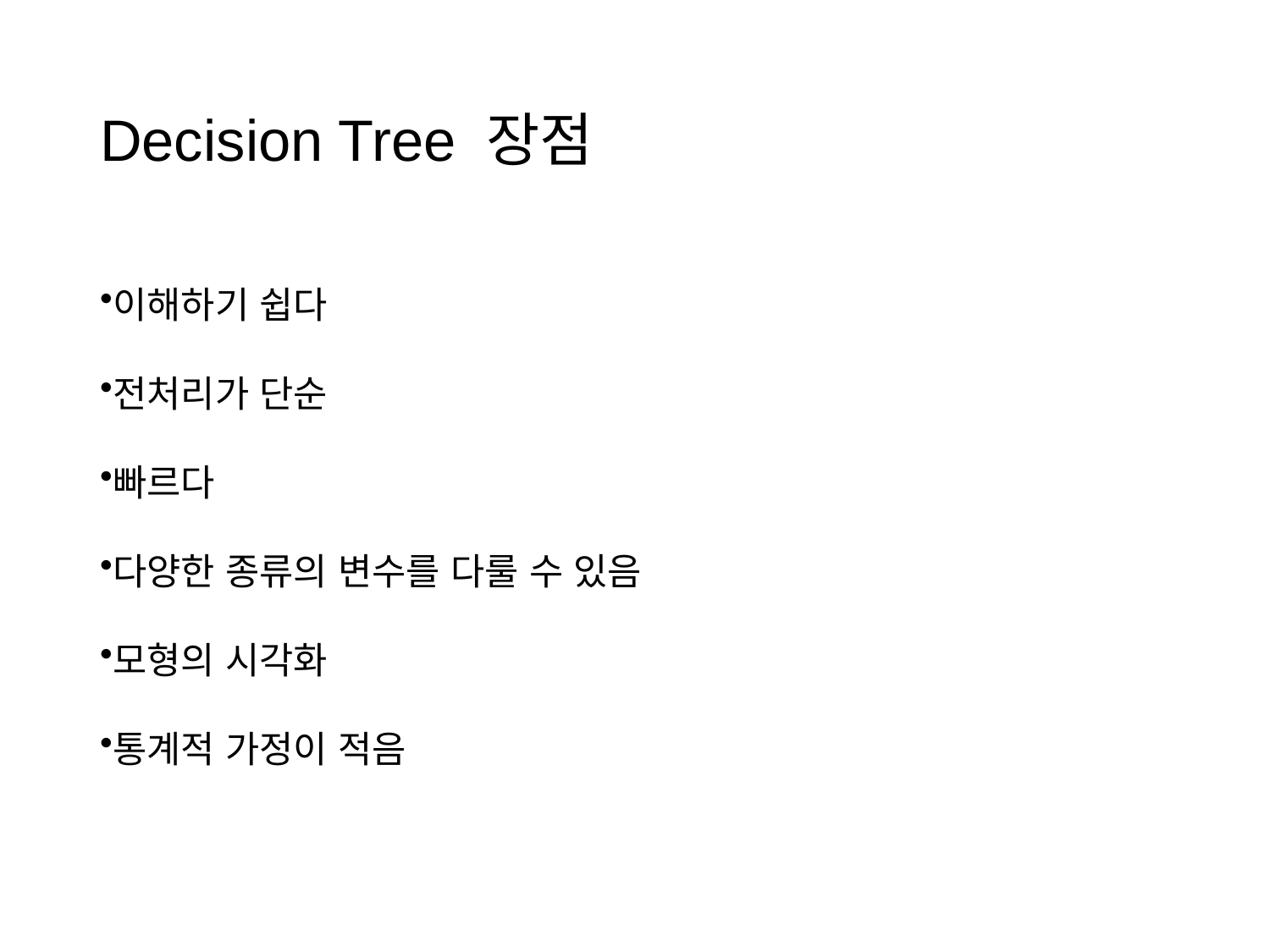

# Decision Tree 장점
이해하기 쉽다
전처리가 단순
빠르다
다양한 종류의 변수를 다룰 수 있음
모형의 시각화
통계적 가정이 적음